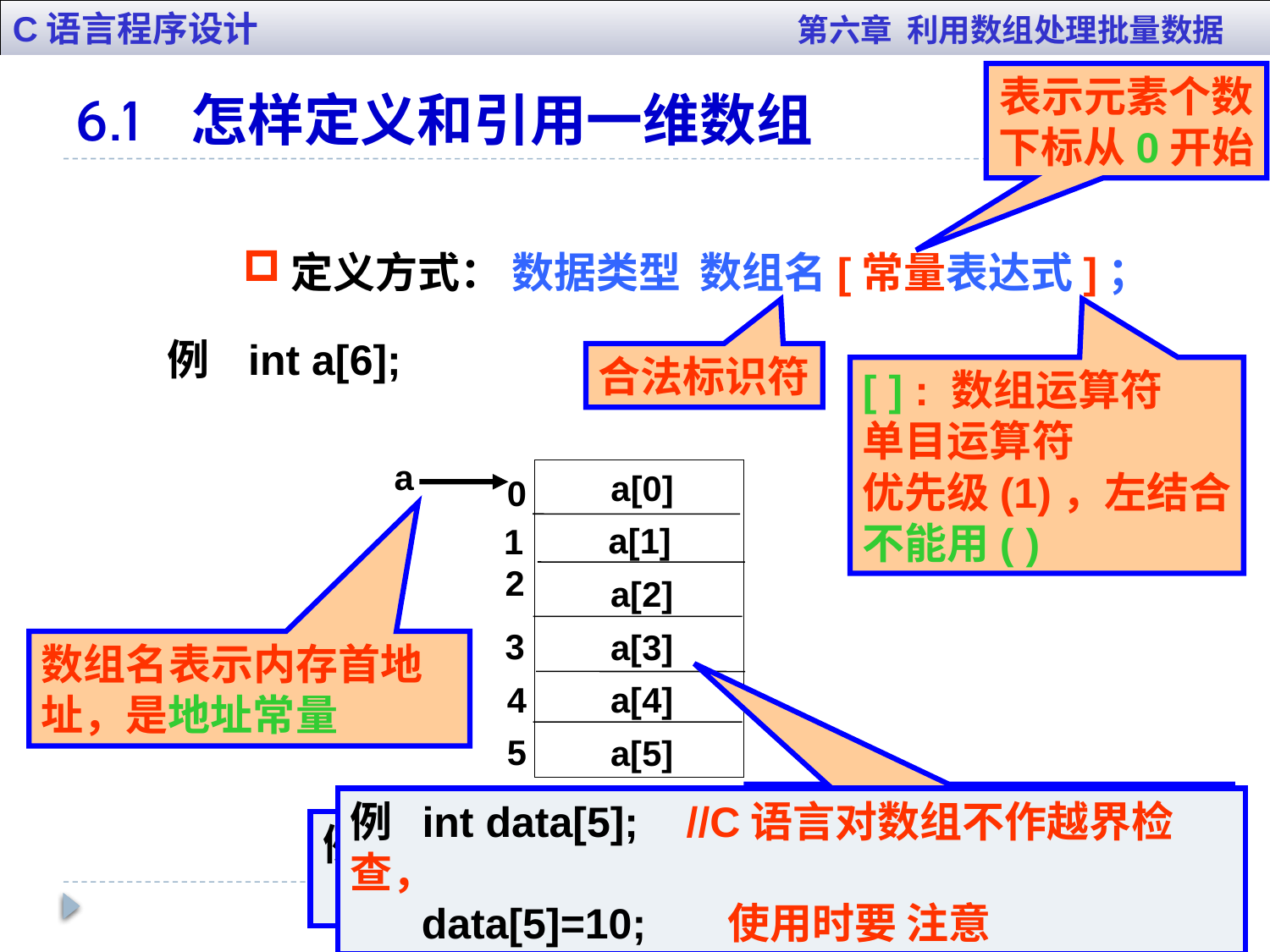

C语言程序设计                                                                   第六章  利用数组处理批量数据
# 6.1  怎样定义和引用一维数组
表示元素个数
下标从0开始
定义方式： 数据类型  数组名[常量表达式]；
例   int a[6];
合法标识符
[ ] : 数组运算符
单目运算符
优先级(1)，左结合
不能用( )
a

a[0]
0
a[1]
1

2

a[2]

3
a[3]
4

a[4]

5
a[5]

数组名表示内存首地址，是地址常量
编译时分配连续内存
内存字节数=数组大小×
           每元素的字节
例   int i=15;
       int data[i];     (×不能用变量定义数组维数)
例  int data[5];    //C语言对数组不作越界检查，
      data[5]=10;      使用时要 注意